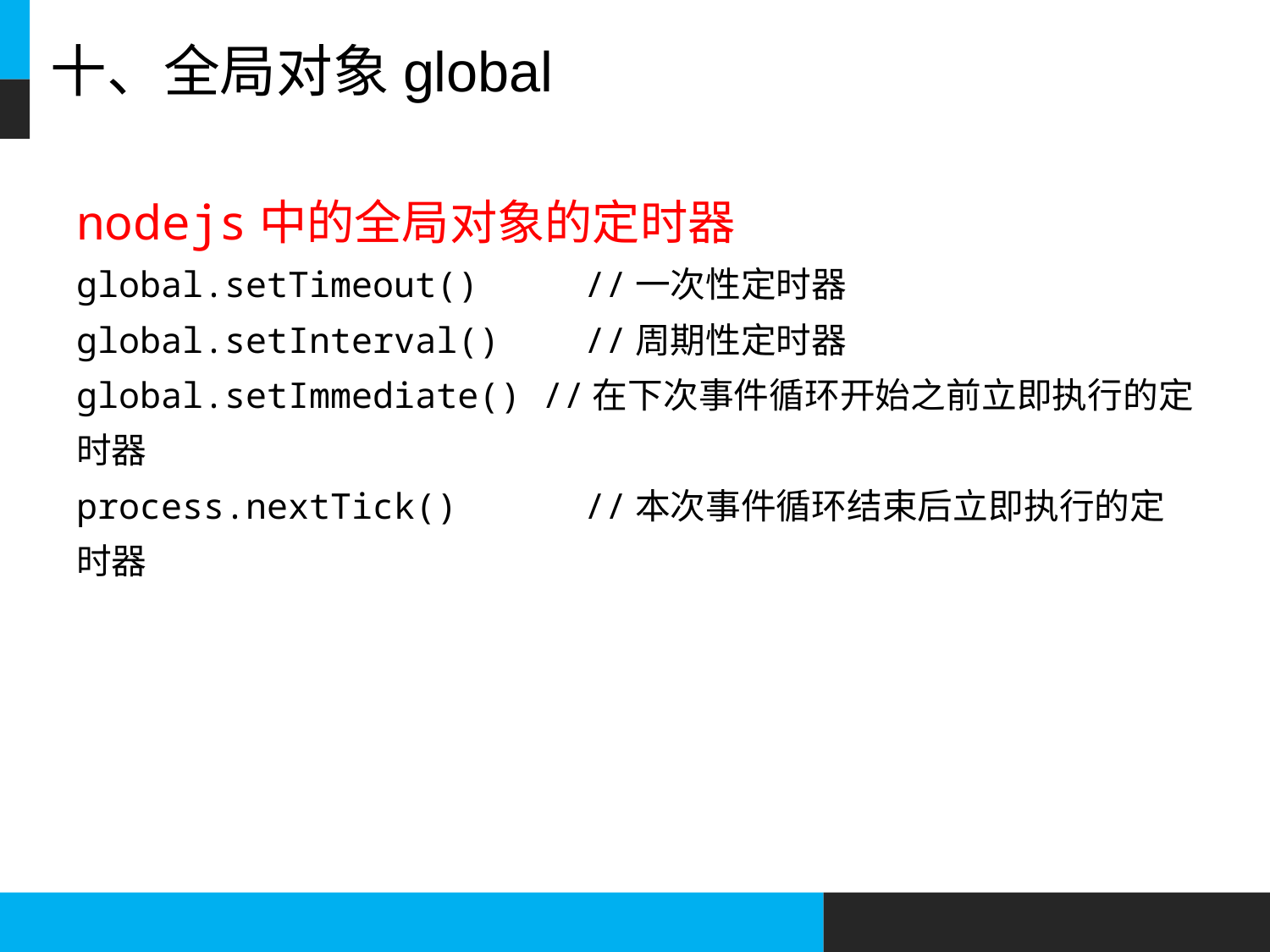

# 十、全局对象global
nodejs中的全局对象的定时器
global.setTimeout()	//一次性定时器
global.setInterval()	//周期性定时器
global.setImmediate() //在下次事件循环开始之前立即执行的定时器
process.nextTick()	//本次事件循环结束后立即执行的定时器